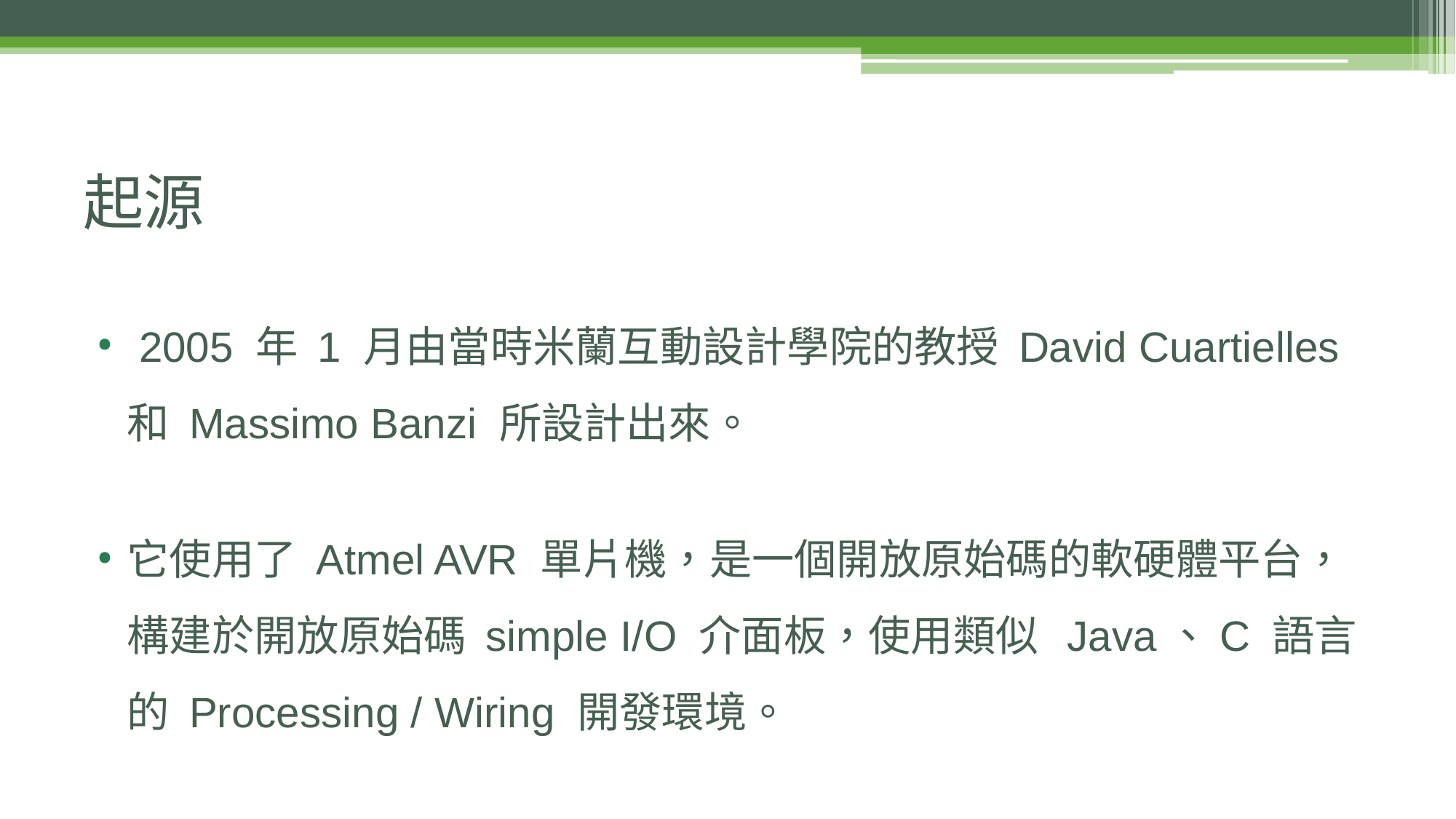

# 起源
 2005 年 1 月由當時米蘭互動設計學院的教授 David Cuartielles 和 Massimo Banzi 所設計出來。

它使用了 Atmel AVR 單片機，是一個開放原始碼的軟硬體平台，構建於開放原始碼 simple I/O 介面板，使用類似  Java、C 語言的 Processing / Wiring 開發環境。